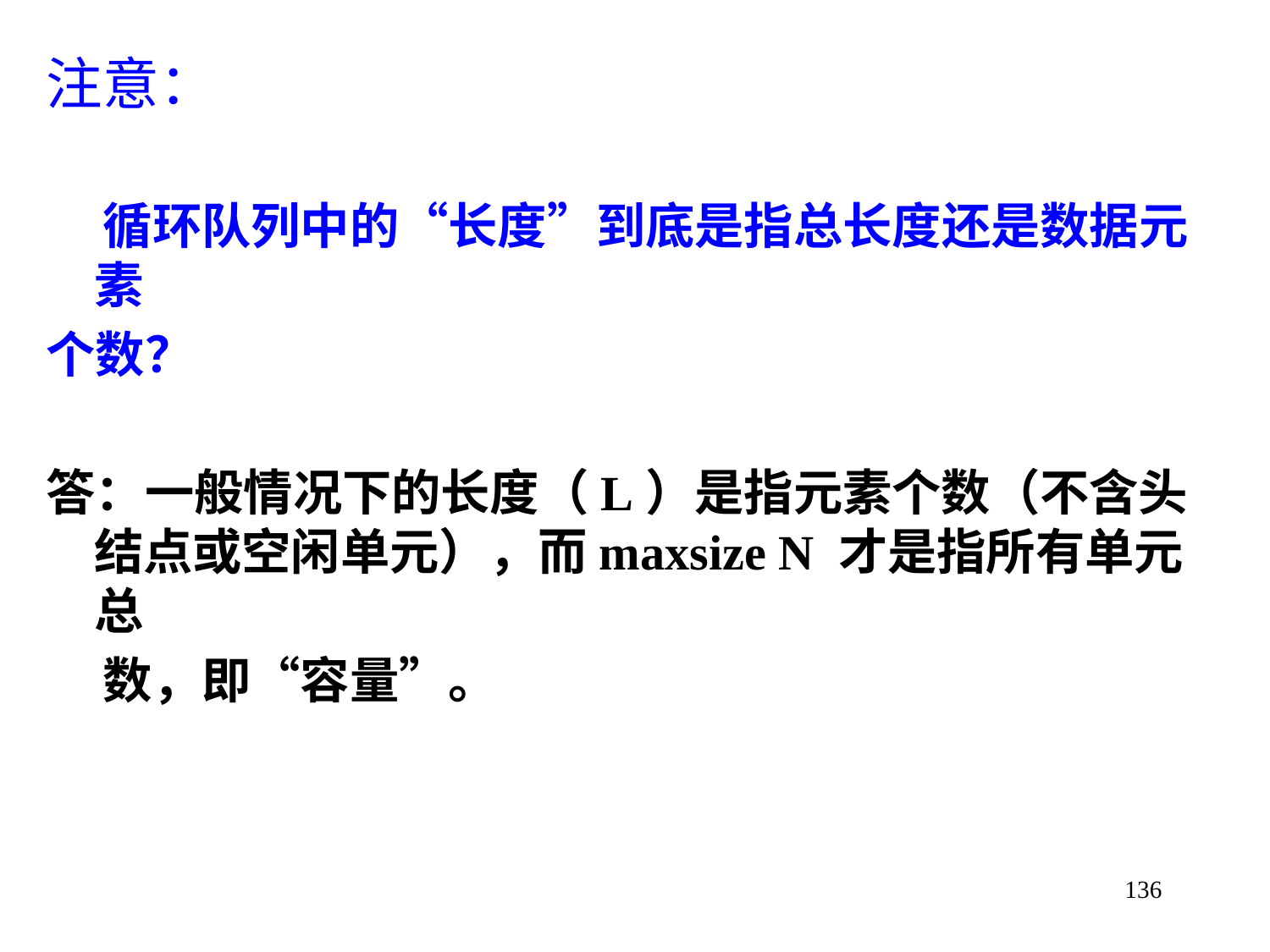

注意：

    循环队列中的“长度”到底是指总长度还是数据元素
个数？

答：一般情况下的长度（L）是指元素个数（不含头结点或空闲单元），而maxsize N 才是指所有单元总
    数，即“容量”。
136